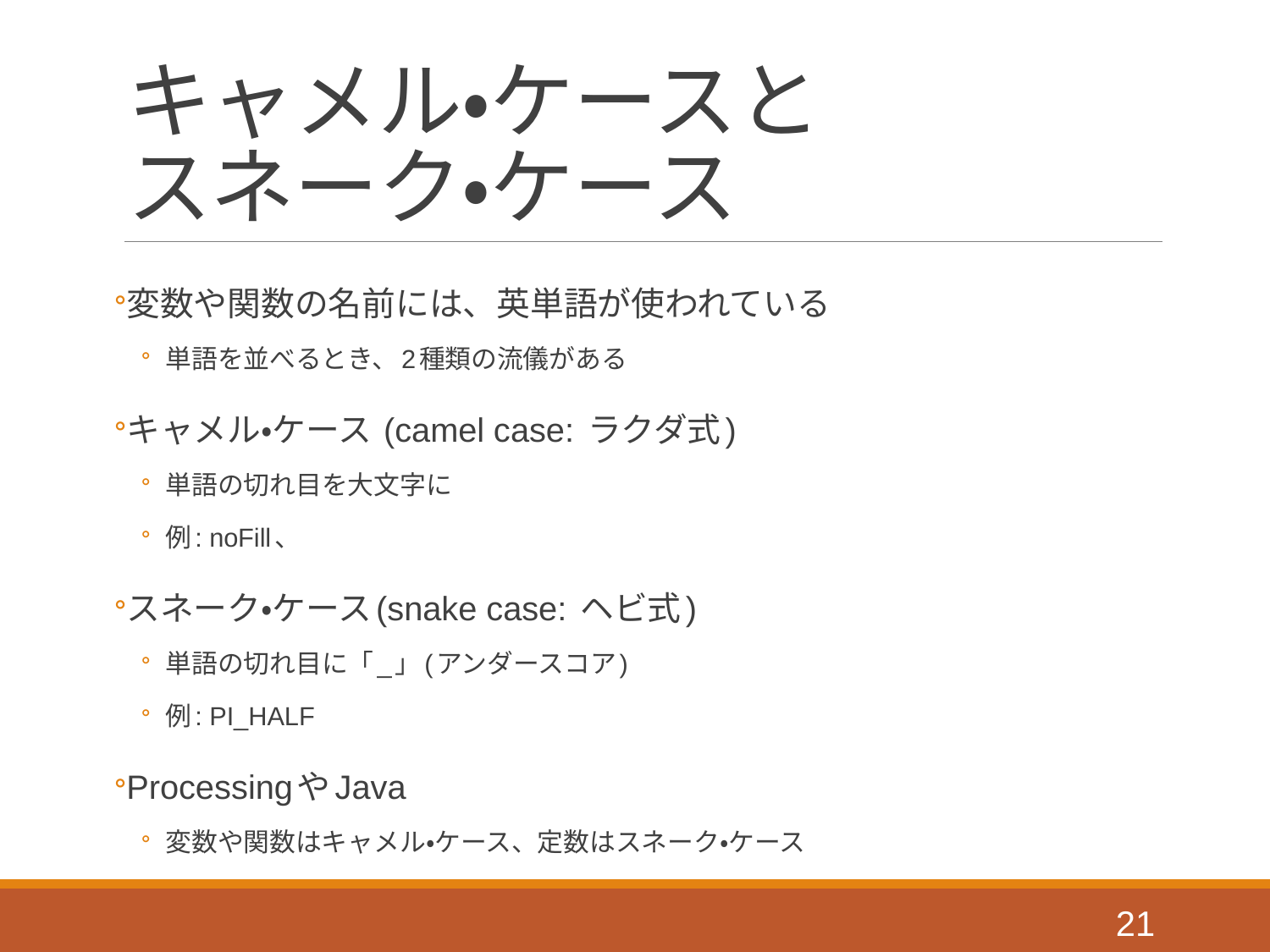

# キャメル・ケースと スネーク・ケース
変数や関数の名前には、英単語が使われている
単語を並べるとき、2種類の流儀がある
キャメル・ケース (camel case: ラクダ式)
単語の切れ目を大文字に
例: noFill、
スネーク・ケース(snake case: ヘビ式)
単語の切れ目に「_」(アンダースコア)
例: PI_HALF
ProcessingやJava
変数や関数はキャメル・ケース、定数はスネーク・ケース
21